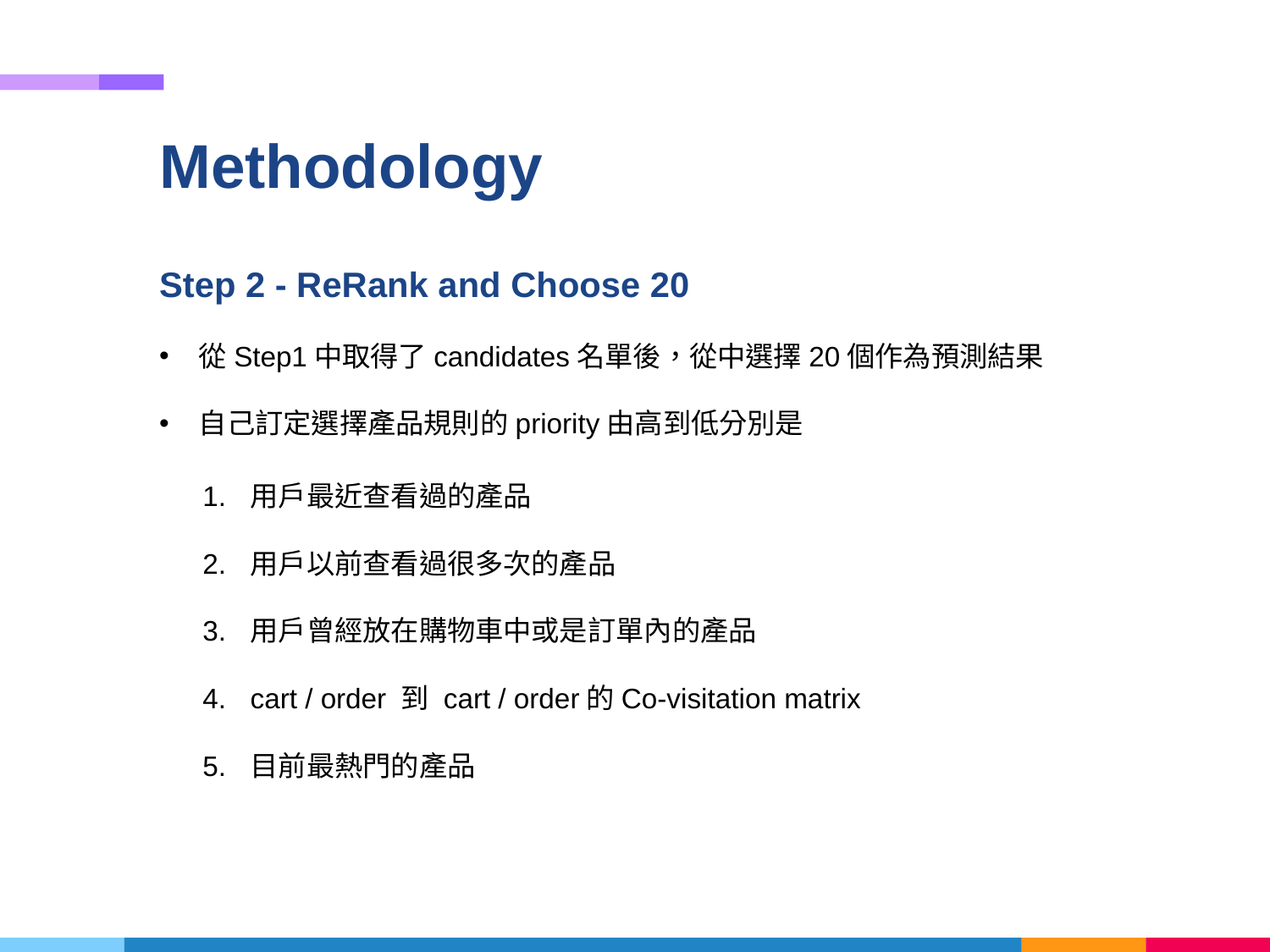

Methodology
Step 2 - ReRank and Choose 20
從Step1中取得了candidates名單後，從中選擇20個作為預測結果
自己訂定選擇產品規則的priority由高到低分別是
用戶最近查看過的產品
用戶以前查看過很多次的產品
用戶曾經放在購物車中或是訂單內的產品
cart / order 到 cart / order的Co-visitation matrix
目前最熱門的產品